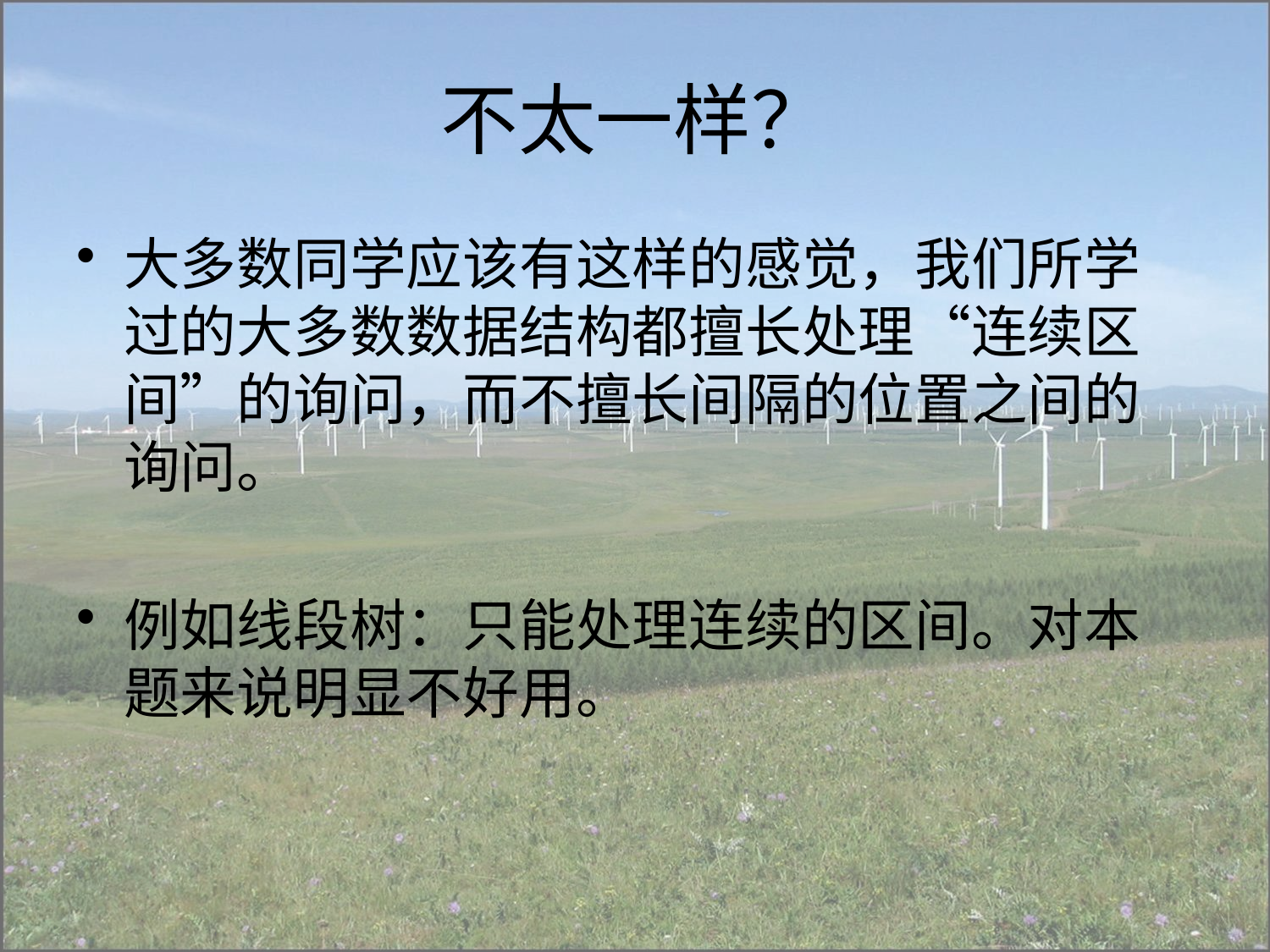

# 不太一样？
大多数同学应该有这样的感觉，我们所学过的大多数数据结构都擅长处理“连续区间”的询问，而不擅长间隔的位置之间的询问。

例如线段树：只能处理连续的区间。对本题来说明显不好用。